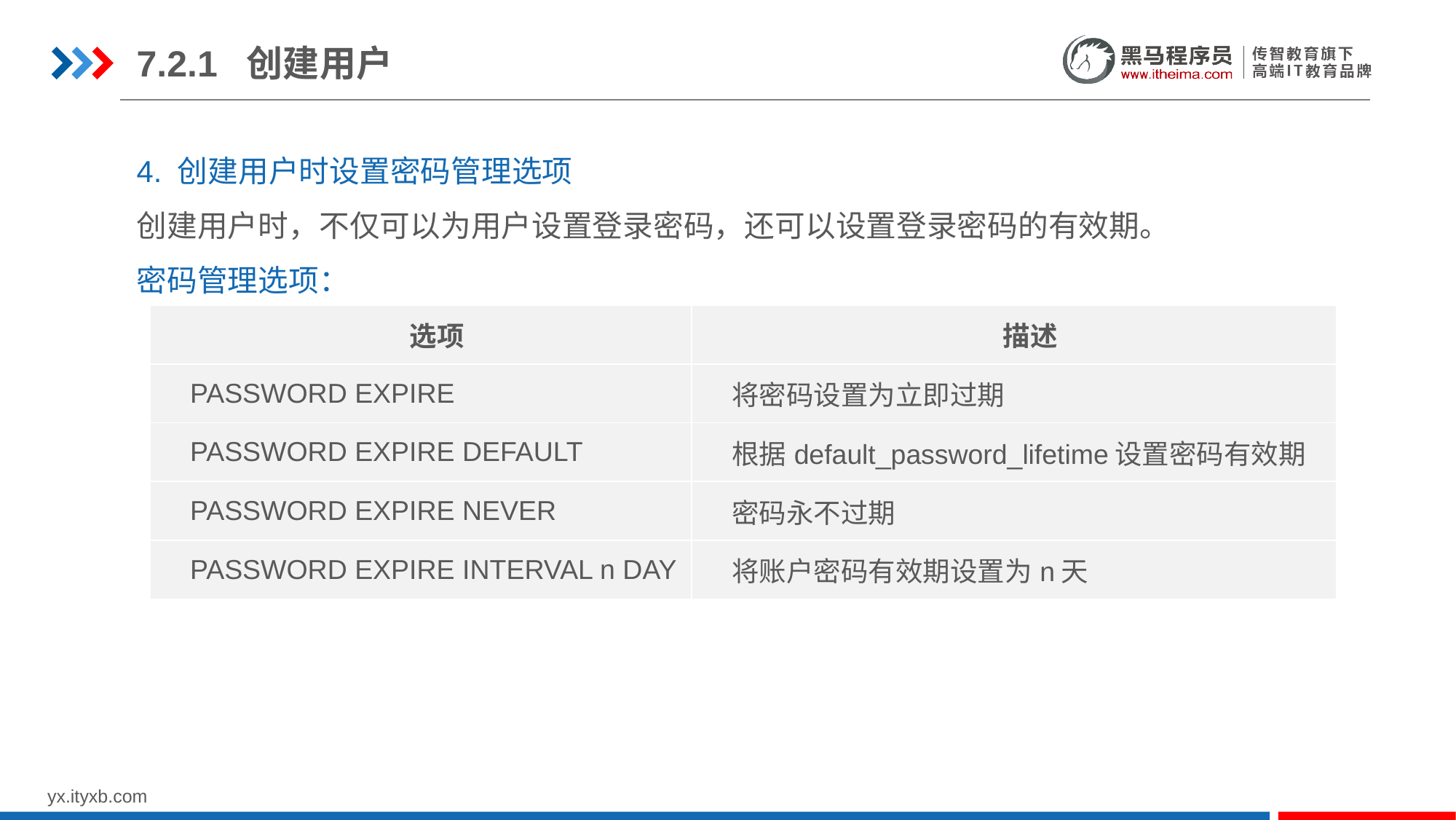

7.2.1  创建用户
4. 创建用户时设置密码管理选项
创建用户时，不仅可以为用户设置登录密码，还可以设置登录密码的有效期。
密码管理选项：
| 选项 | 描述 |
| --- | --- |
| PASSWORD EXPIRE | 将密码设置为立即过期 |
| PASSWORD EXPIRE DEFAULT | 根据default\_password\_lifetime设置密码有效期 |
| PASSWORD EXPIRE NEVER | 密码永不过期 |
| PASSWORD EXPIRE INTERVAL n DAY | 将账户密码有效期设置为n天 |